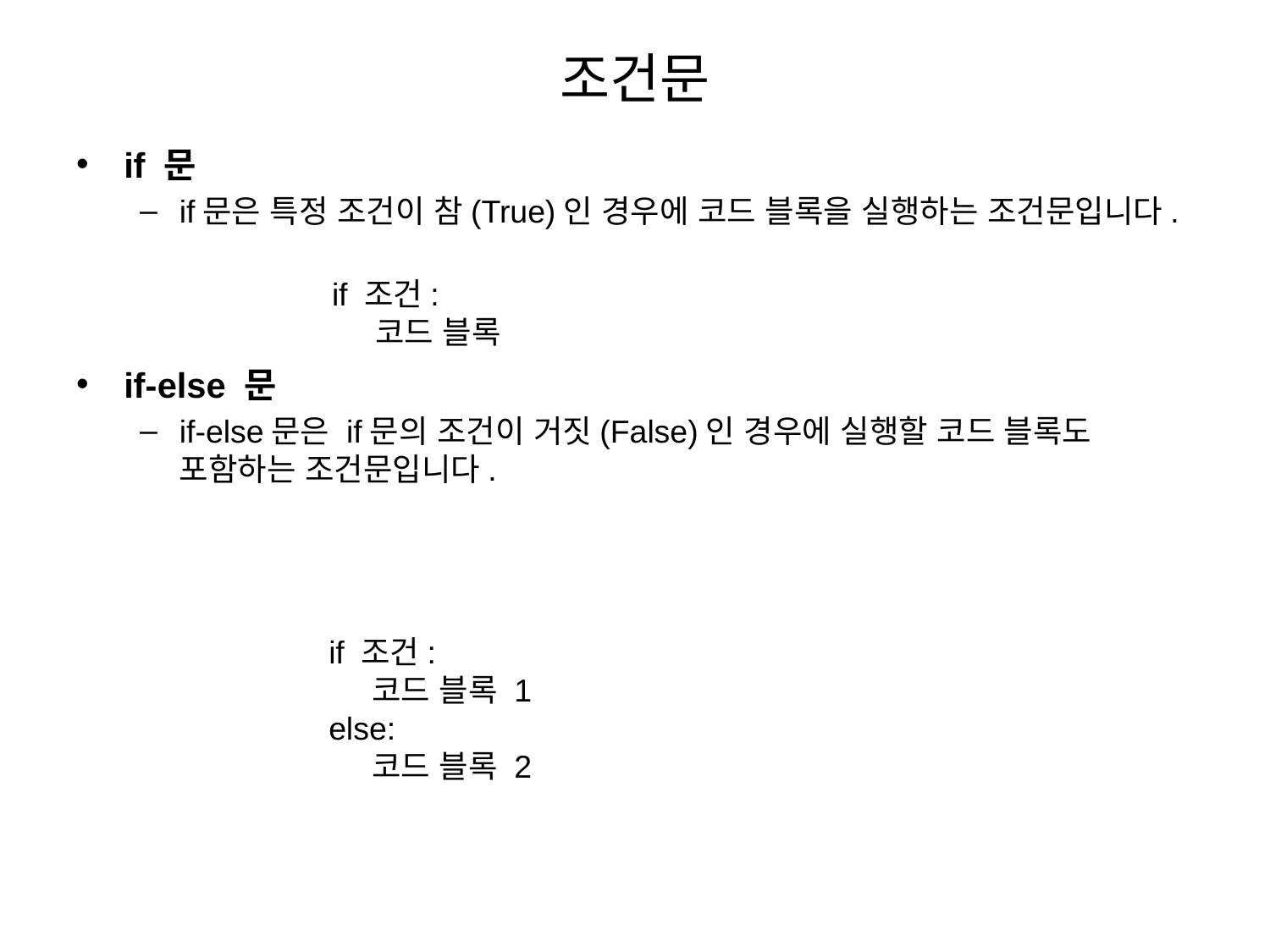

# 조건문
if 문
if문은 특정 조건이 참(True)인 경우에 코드 블록을 실행하는 조건문입니다.

if-else 문
if-else문은 if문의 조건이 거짓(False)인 경우에 실행할 코드 블록도 포함하는 조건문입니다.

if 조건:
    코드 블록
if 조건:
    코드 블록 1
else:
    코드 블록 2